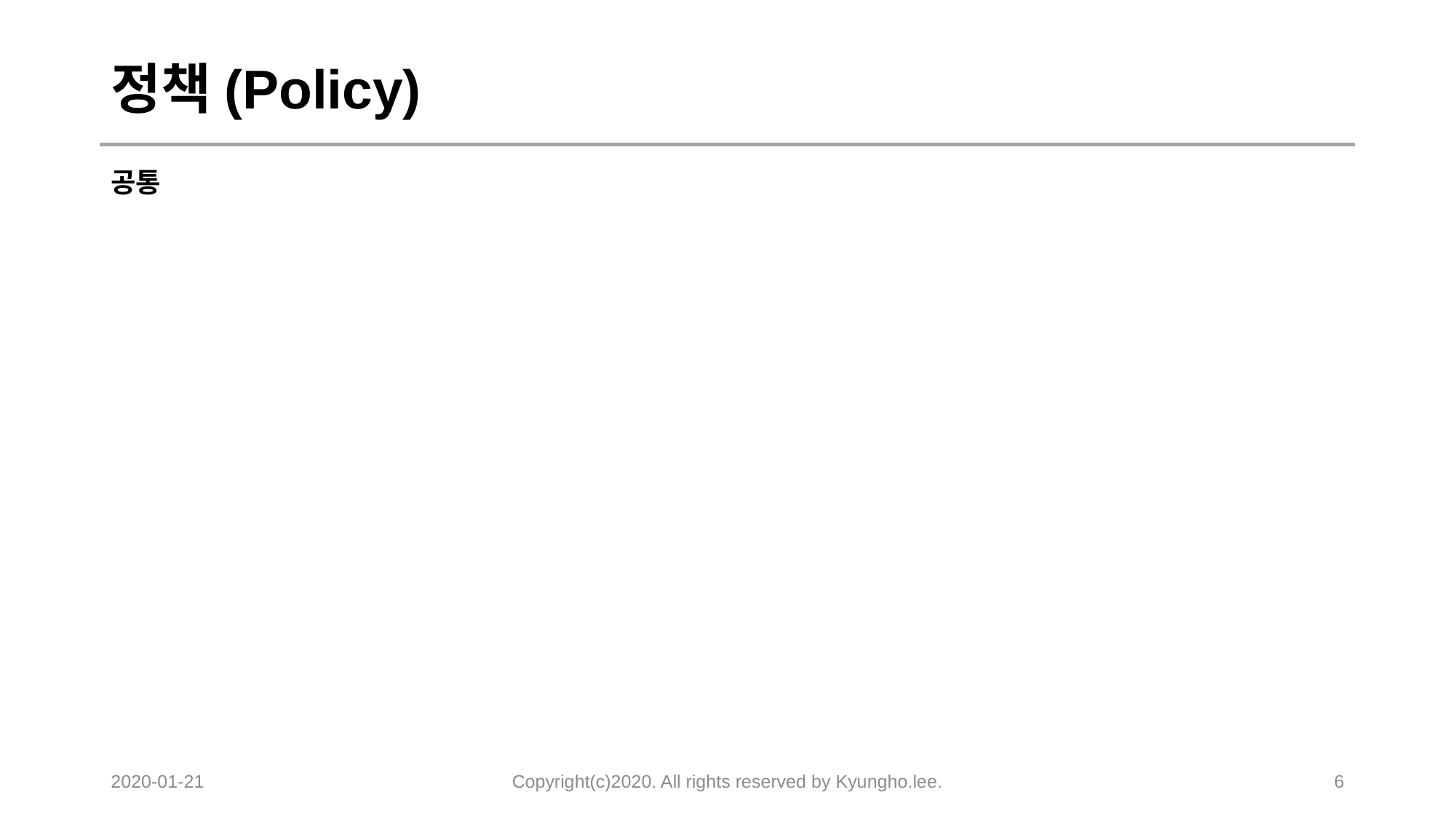

# 정책(Policy)
공통

2020-01-21
Copyright(c)2020. All rights reserved by Kyungho.lee.
6